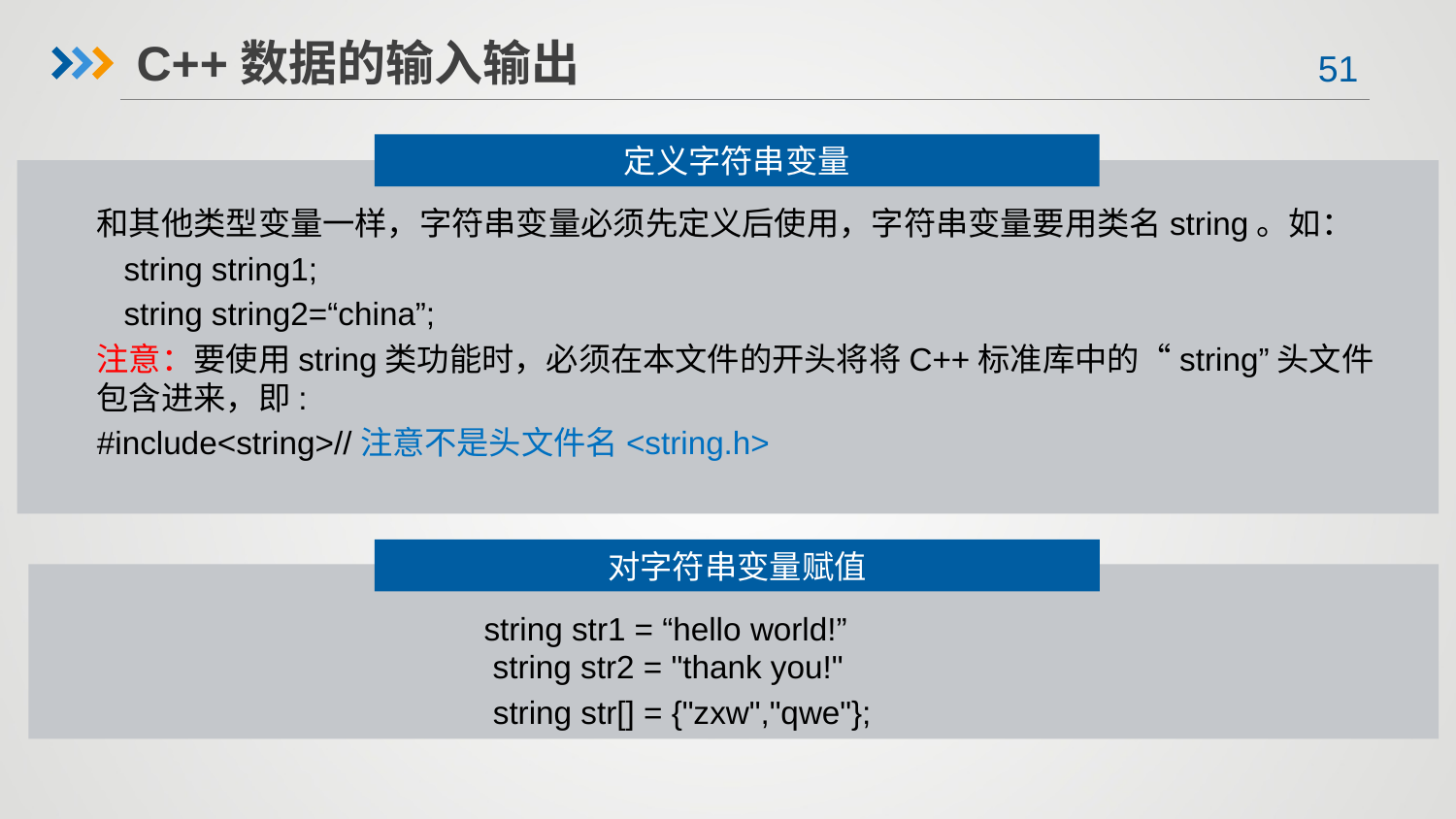

C++数据的输入输出
定义字符串变量

和其他类型变量一样，字符串变量必须先定义后使用，字符串变量要用类名string。如：
   string string1;
   string string2=“china”;
注意：要使用string类功能时，必须在本文件的开头将将C++标准库中的“string”头文件包含进来，即:
#include<string>//注意不是头文件名<string.h>
对字符串变量赋值

string str1 = “hello world!”
 string str2 = "thank you!"
 string str[] = {"zxw","qwe"};